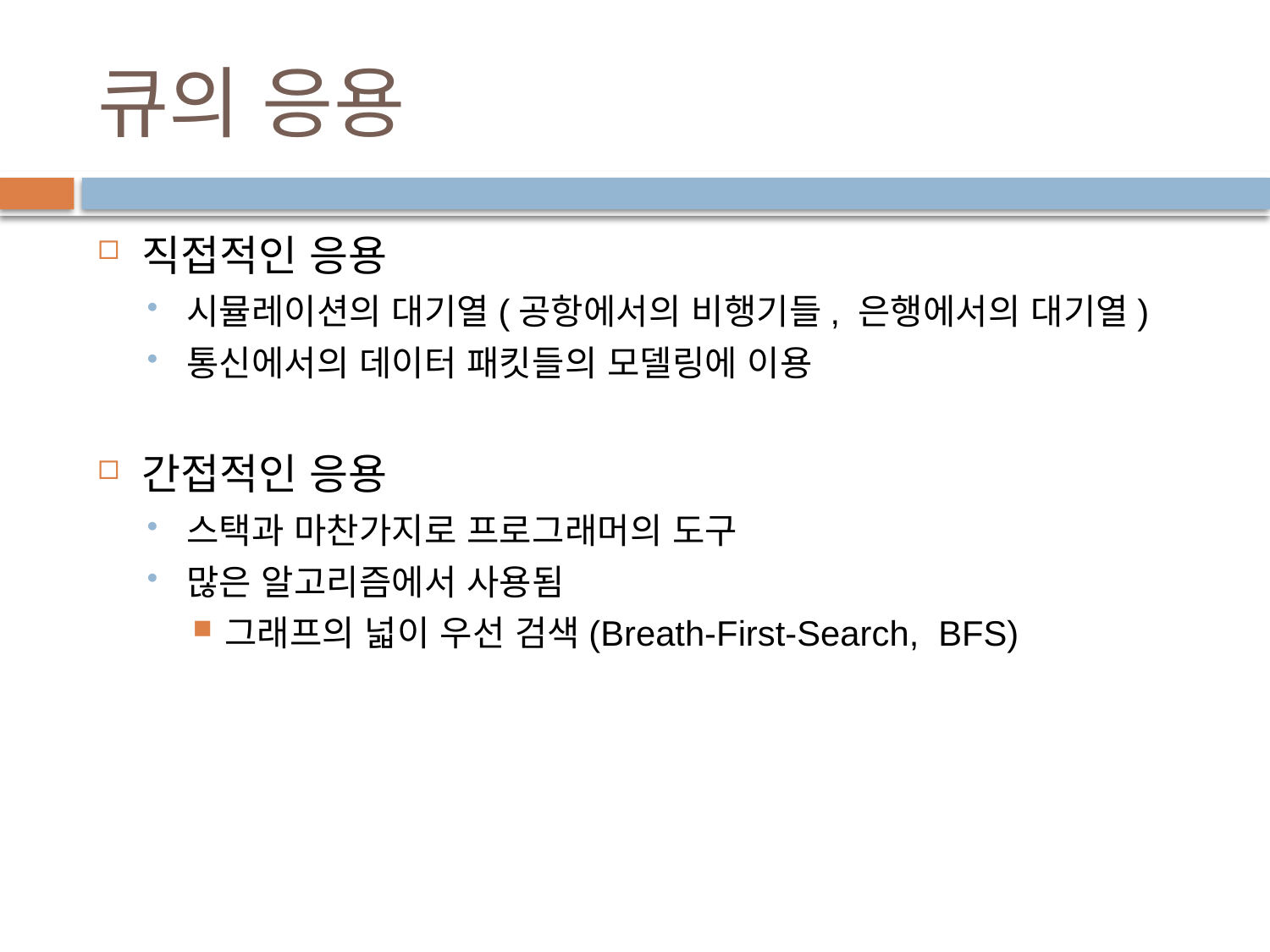

# 큐의 응용
직접적인 응용
시뮬레이션의 대기열(공항에서의 비행기들, 은행에서의 대기열)
통신에서의 데이터 패킷들의 모델링에 이용

간접적인 응용
스택과 마찬가지로 프로그래머의 도구
많은 알고리즘에서 사용됨
그래프의 넓이 우선 검색(Breath-First-Search,  BFS)